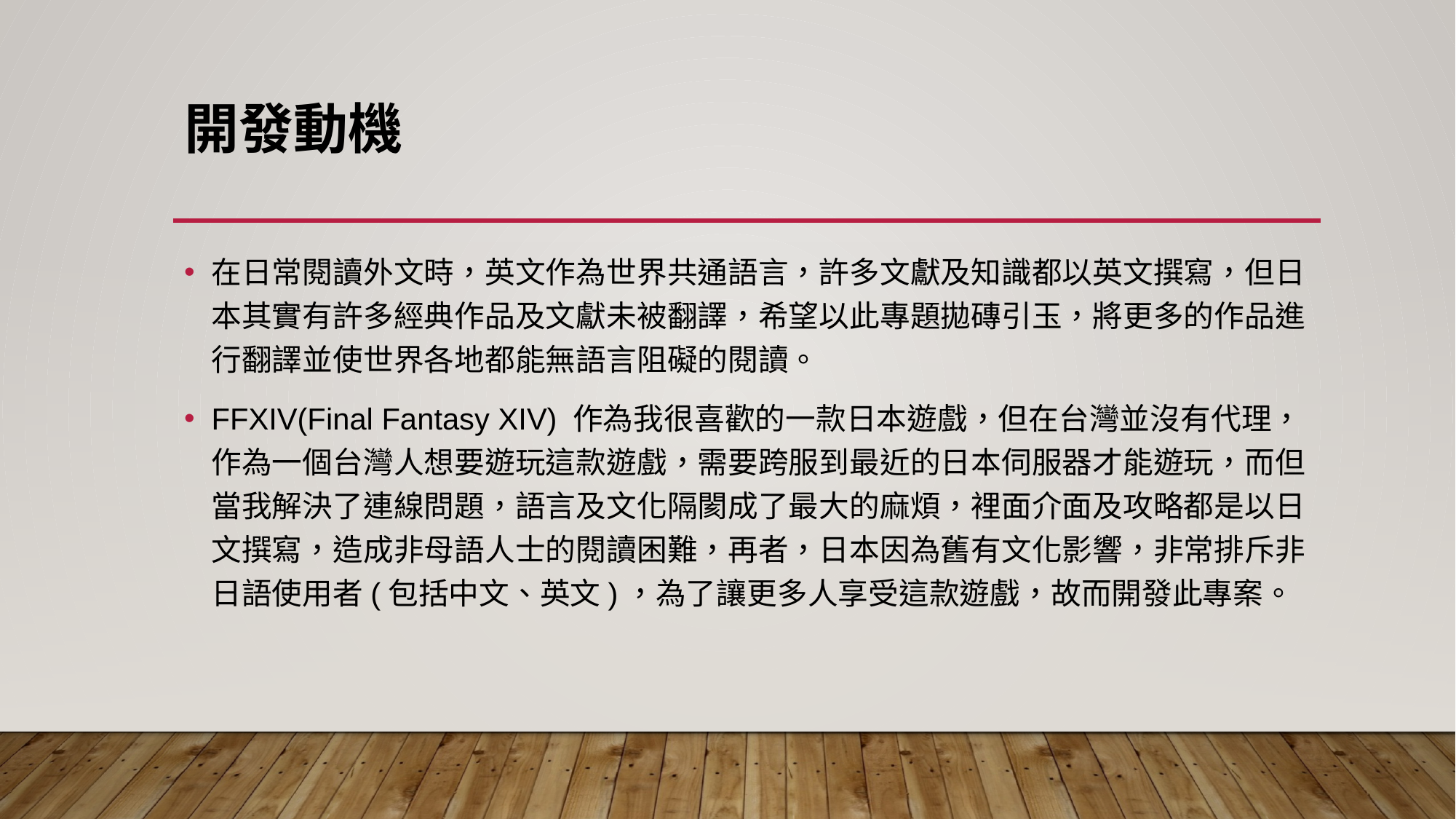

# 開發動機
在日常閱讀外文時，英文作為世界共通語言，許多文獻及知識都以英文撰寫，但日本其實有許多經典作品及文獻未被翻譯，希望以此專題拋磚引玉，將更多的作品進行翻譯並使世界各地都能無語言阻礙的閱讀。
FFXIV(Final Fantasy XIV) 作為我很喜歡的一款日本遊戲，但在台灣並沒有代理，作為一個台灣人想要遊玩這款遊戲，需要跨服到最近的日本伺服器才能遊玩，而但當我解決了連線問題，語言及文化隔閡成了最大的麻煩，裡面介面及攻略都是以日文撰寫，造成非母語人士的閱讀困難，再者，日本因為舊有文化影響，非常排斥非日語使用者(包括中文、英文)，為了讓更多人享受這款遊戲，故而開發此專案。